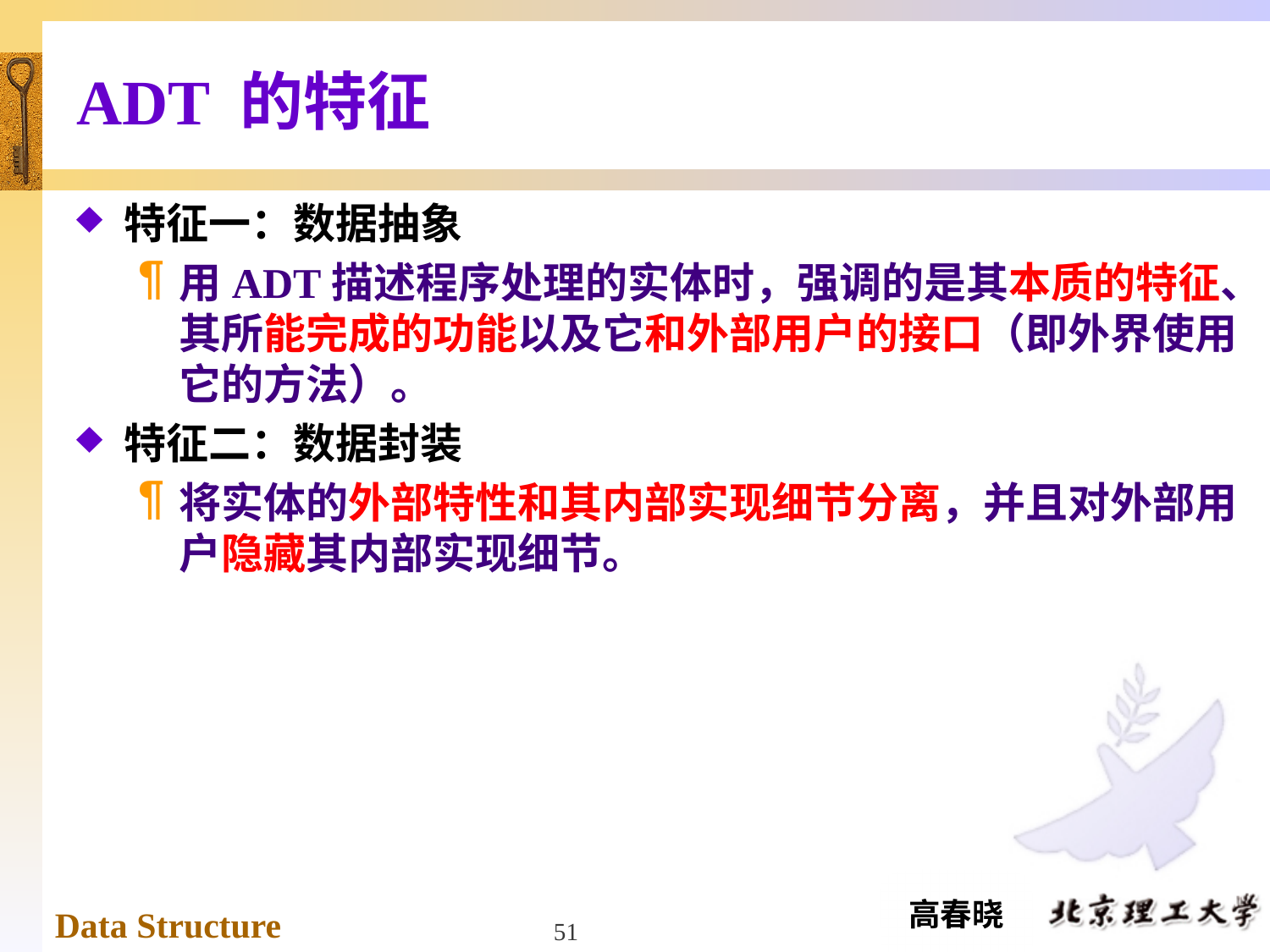

# ADT 的特征
特征一：数据抽象
用ADT描述程序处理的实体时，强调的是其本质的特征、其所能完成的功能以及它和外部用户的接口（即外界使用它的方法）。
特征二：数据封装
将实体的外部特性和其内部实现细节分离，并且对外部用户隐藏其内部实现细节。

51